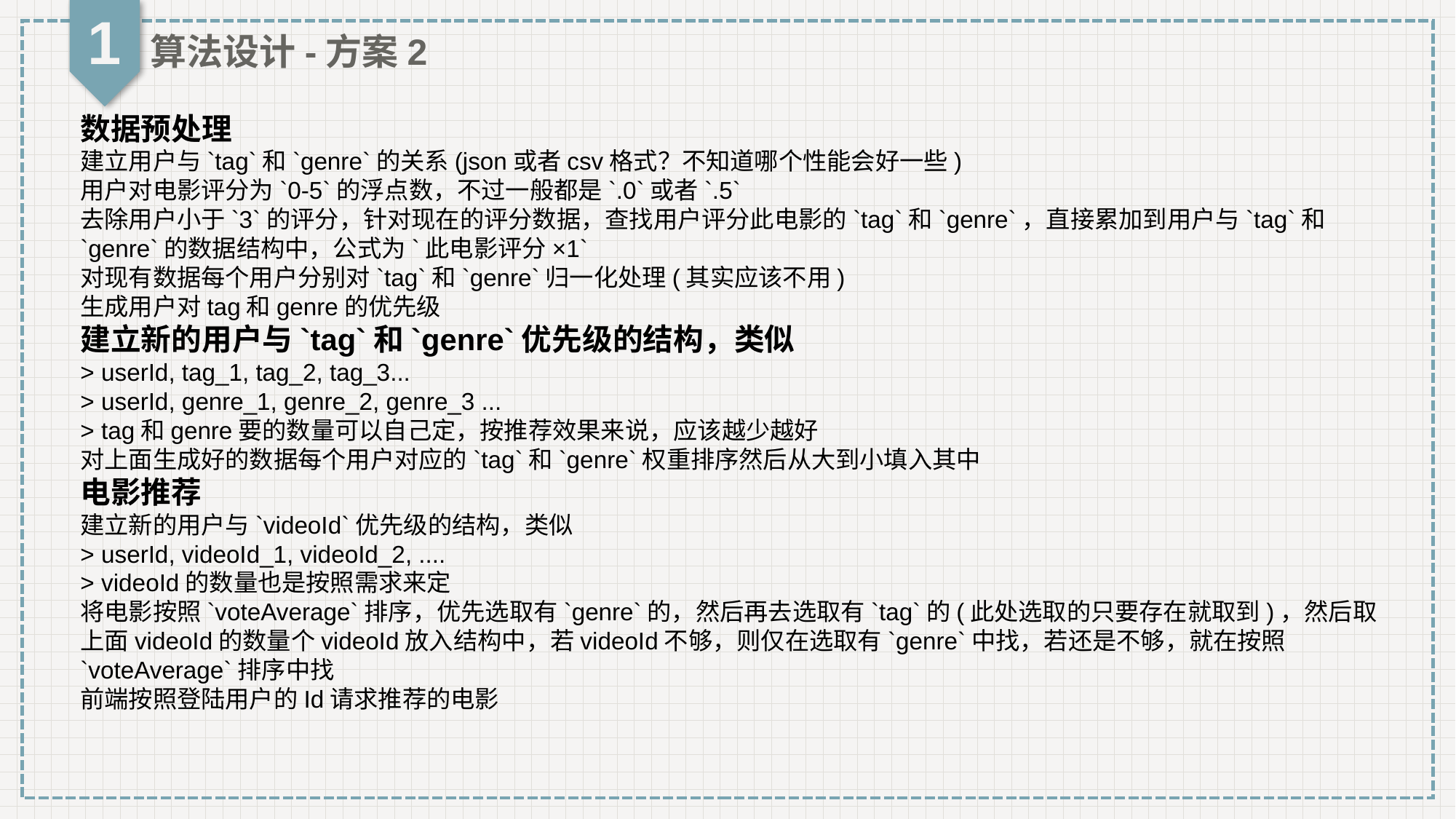

1
算法设计-方案2
数据预处理
建立用户与`tag`和`genre`的关系(json或者csv格式？不知道哪个性能会好一些)
用户对电影评分为`0-5`的浮点数，不过一般都是`.0`或者`.5`
去除用户小于`3`的评分，针对现在的评分数据，查找用户评分此电影的`tag`和`genre`，直接累加到用户与`tag`和`genre`的数据结构中，公式为`此电影评分×1`
对现有数据每个用户分别对`tag`和`genre`归一化处理(其实应该不用)
生成用户对tag和genre的优先级
建立新的用户与`tag`和`genre`优先级的结构，类似
> userId, tag_1, tag_2, tag_3...
> userId, genre_1, genre_2, genre_3 ...
> tag和genre要的数量可以自己定，按推荐效果来说，应该越少越好
对上面生成好的数据每个用户对应的`tag`和`genre`权重排序然后从大到小填入其中
电影推荐
建立新的用户与`videoId`优先级的结构，类似
> userId, videoId_1, videoId_2, ....
> videoId的数量也是按照需求来定
将电影按照`voteAverage`排序，优先选取有`genre`的，然后再去选取有`tag`的(此处选取的只要存在就取到)，然后取上面videoId的数量个videoId放入结构中，若videoId不够，则仅在选取有`genre`中找，若还是不够，就在按照`voteAverage`排序中找
前端按照登陆用户的Id请求推荐的电影